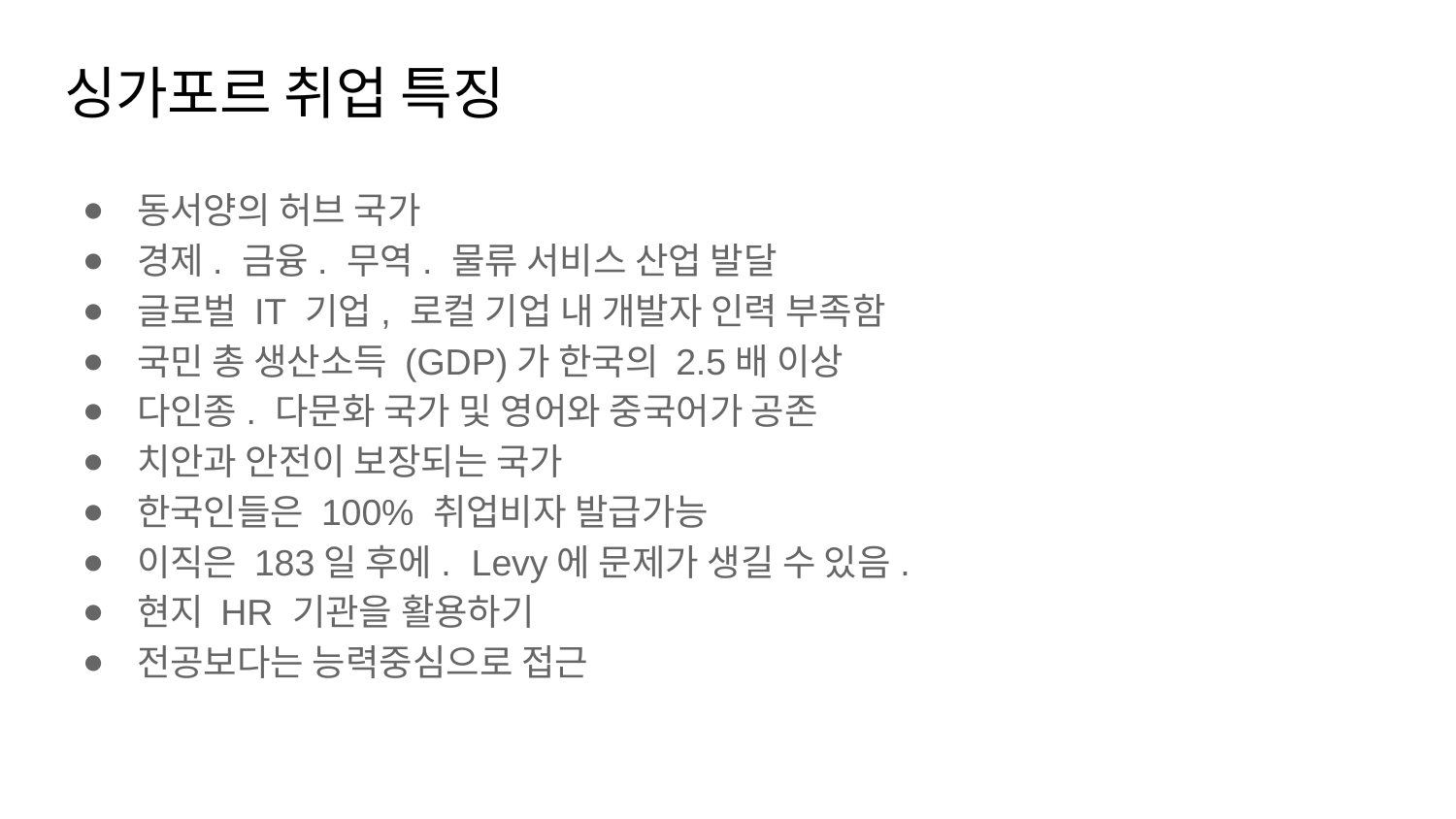

# 싱가포르 취업 특징
동서양의 허브 국가
경제. 금융. 무역. 물류 서비스 산업 발달
글로벌 IT 기업, 로컬 기업 내 개발자 인력 부족함
국민 총 생산소득 (GDP)가 한국의 2.5배 이상
다인종. 다문화 국가 및 영어와 중국어가 공존
치안과 안전이 보장되는 국가
한국인들은 100% 취업비자 발급가능
이직은 183일 후에.  Levy에 문제가 생길 수 있음.
현지 HR 기관을 활용하기
전공보다는 능력중심으로 접근